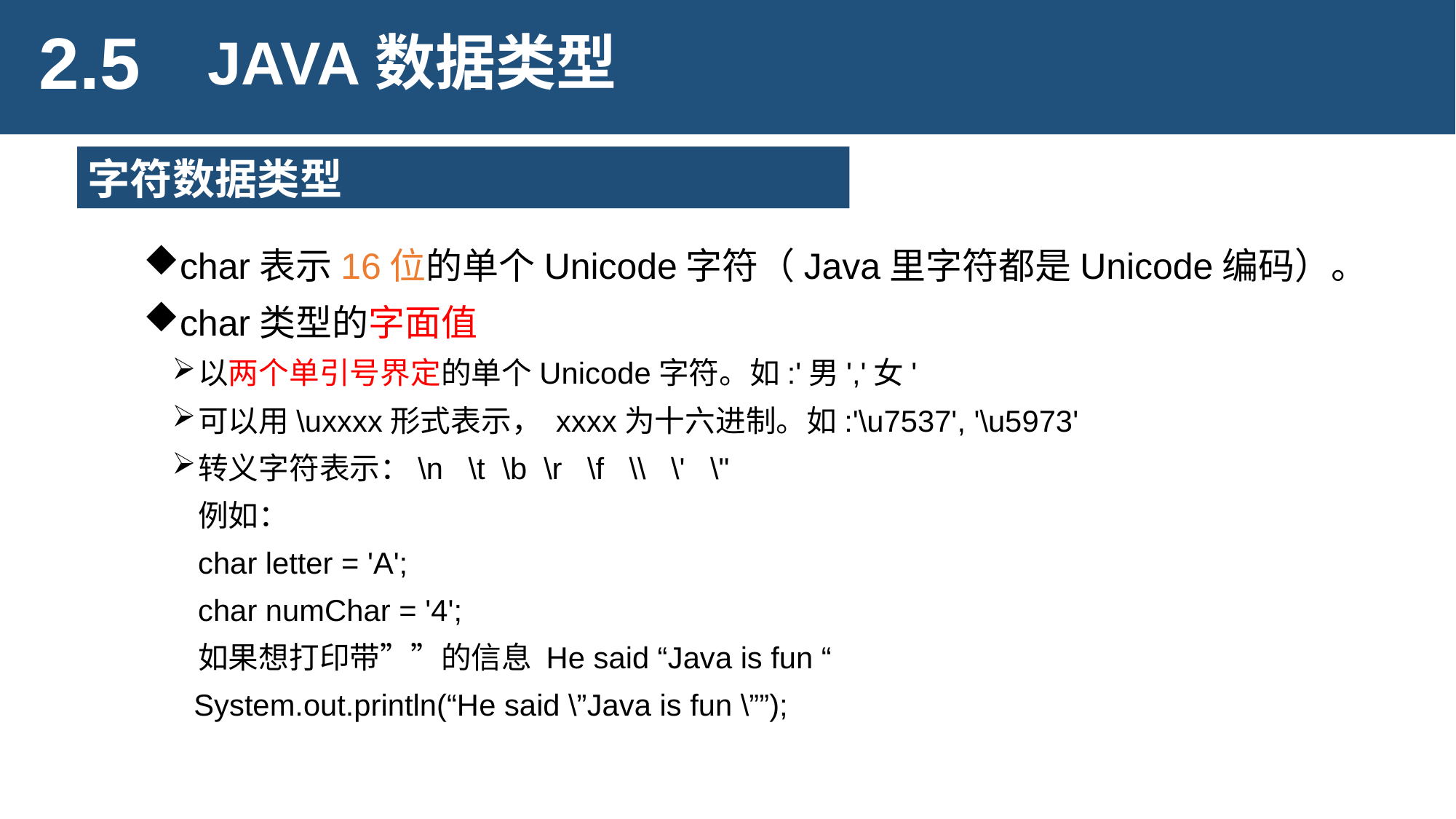

2.5
JAVA数据类型
字符数据类型
char表示16位的单个Unicode字符（Java里字符都是Unicode编码）。
char类型的字面值
以两个单引号界定的单个Unicode字符。如:'男','女'
可以用\uxxxx形式表示， xxxx为十六进制。如:'\u7537', '\u5973'
转义字符表示：\n   \t  \b  \r   \f   \\   \'   \"
例如：
char letter = 'A';
char numChar = '4';
如果想打印带””的信息 He said “Java is fun “
      System.out.println(“He said \”Java is fun \””);